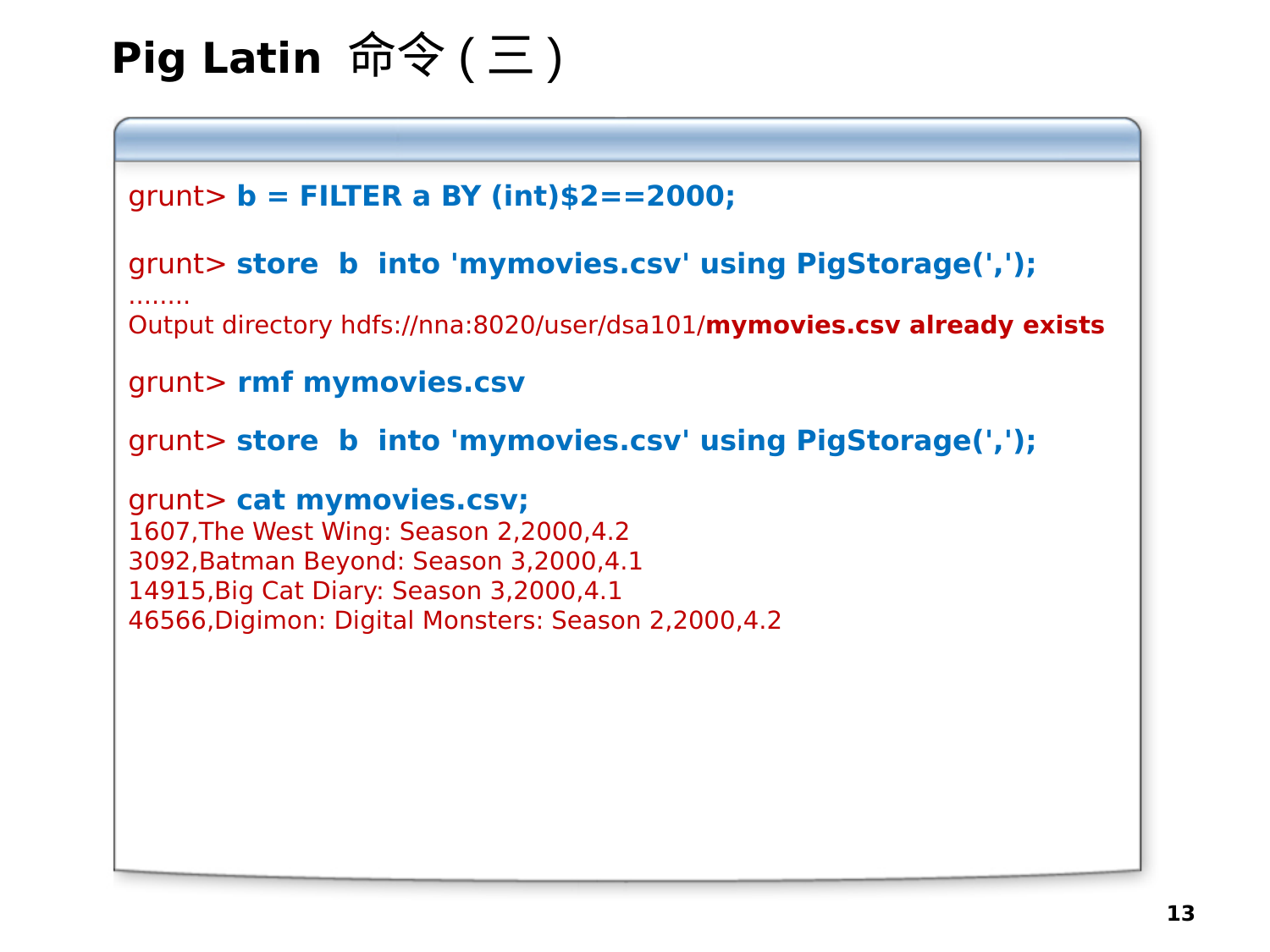

Pig Latin 命令(三)
grunt> b = FILTER a BY (int)$2==2000;

grunt> store  b  into 'mymovies.csv' using PigStorage(',');
........
Output directory hdfs://nna:8020/user/dsa101/mymovies.csv already exists

grunt> rmf mymovies.csv

grunt> store  b  into 'mymovies.csv' using PigStorage(',');

grunt> cat mymovies.csv;
1607,The West Wing: Season 2,2000,4.2
3092,Batman Beyond: Season 3,2000,4.1
14915,Big Cat Diary: Season 3,2000,4.1
46566,Digimon: Digital Monsters: Season 2,2000,4.2

13